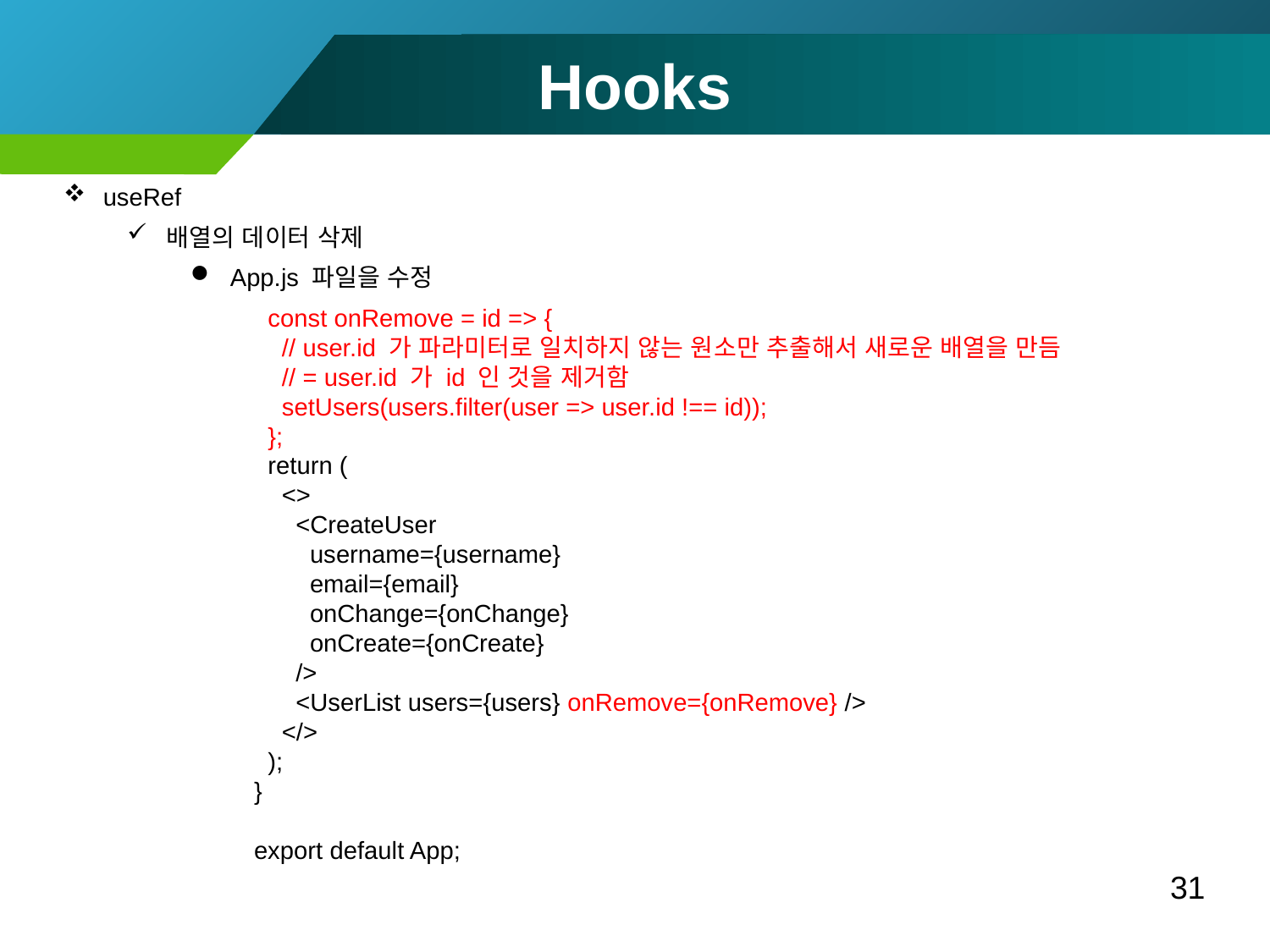

Hooks
useRef
배열의 데이터 삭제
App.js 파일을 수정
  const onRemove = id => {
    // user.id 가 파라미터로 일치하지 않는 원소만 추출해서 새로운 배열을 만듬
    // = user.id 가 id 인 것을 제거함
    setUsers(users.filter(user => user.id !== id));
  };
  return (
    <>
      <CreateUser
        username={username}
        email={email}
        onChange={onChange}
        onCreate={onCreate}
      />
      <UserList users={users} onRemove={onRemove} />
    </>
  );
}

export default App;
31